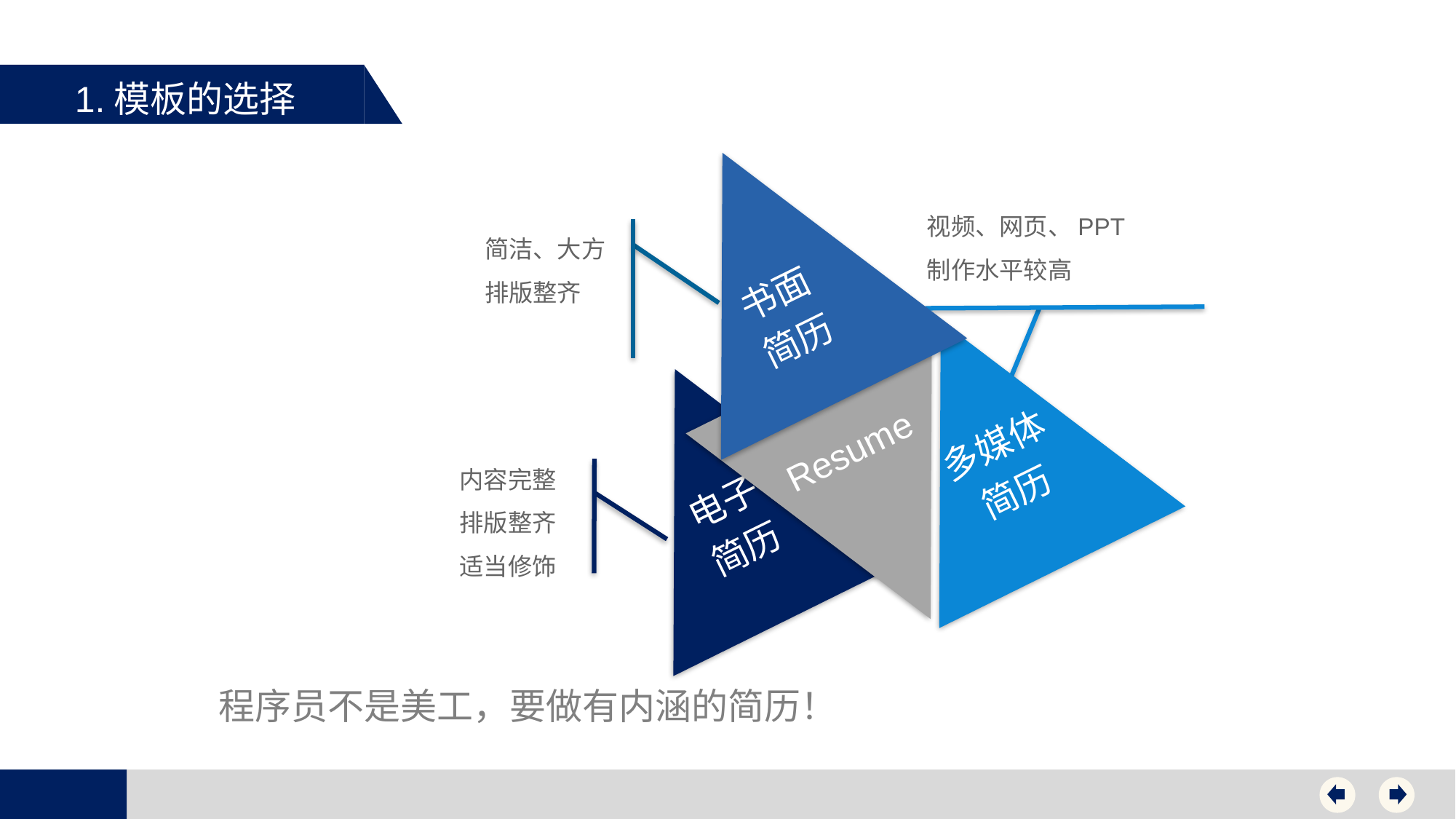

1.模板的选择

书面
简历
视频、网页、PPT
制作水平较高
简洁、大方
排版整齐

多媒体
简历

电子
简历

Resume
内容完整
排版整齐
适当修饰
程序员不是美工，要做有内涵的简历！